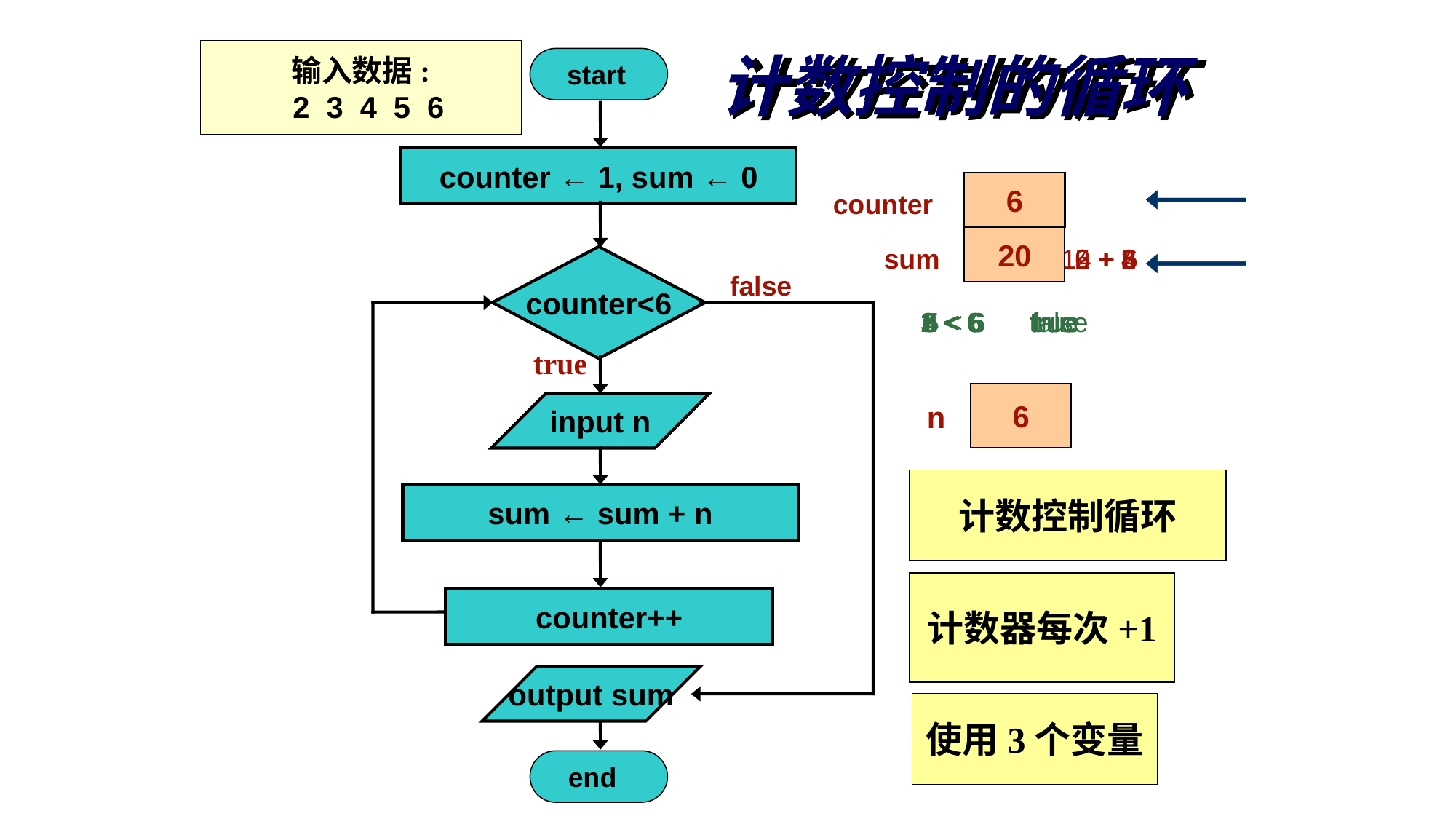

计数控制的循环
输入数据:
  2  3  4  5  6

start

counter ← 1, sum ← 0
1
2
3
4
6
5
counter

0
2
5
9
14
20
sum
14 + 6
0 + 2
2 + 3
5 + 4
9 + 5
counter<6
false

1 < 6	true
2 < 6	true
3 < 6	true
6 < 6	false
4 < 6	true
5 < 6	true

true

2
3
5
6
4
n
input n

计数控制循环
sum ← sum + n

计数器每次+1
counter++
output sum
使用3个变量

end